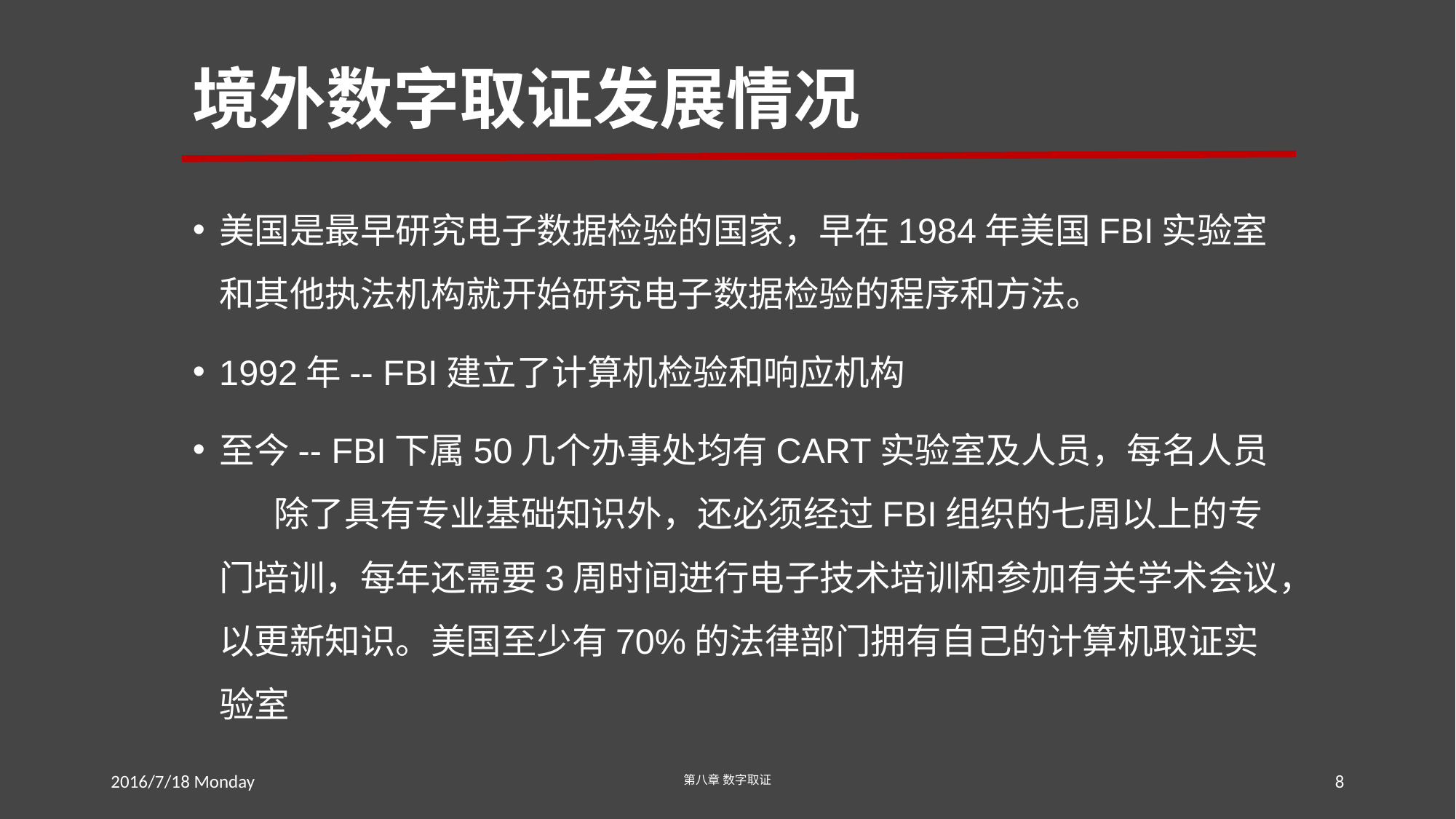

# 境外数字取证发展情况
美国是最早研究电子数据检验的国家，早在1984年美国FBI实验室和其他执法机构就开始研究电子数据检验的程序和方法。
1992年-- FBI建立了计算机检验和响应机构
至今-- FBI下属50几个办事处均有CART实验室及人员，每名人员          除了具有专业基础知识外，还必须经过FBI组织的七周以上的专门培训，每年还需要3周时间进行电子技术培训和参加有关学术会议，以更新知识。美国至少有70%的法律部门拥有自己的计算机取证实验室
2016/7/18 Monday
第八章 数字取证
8